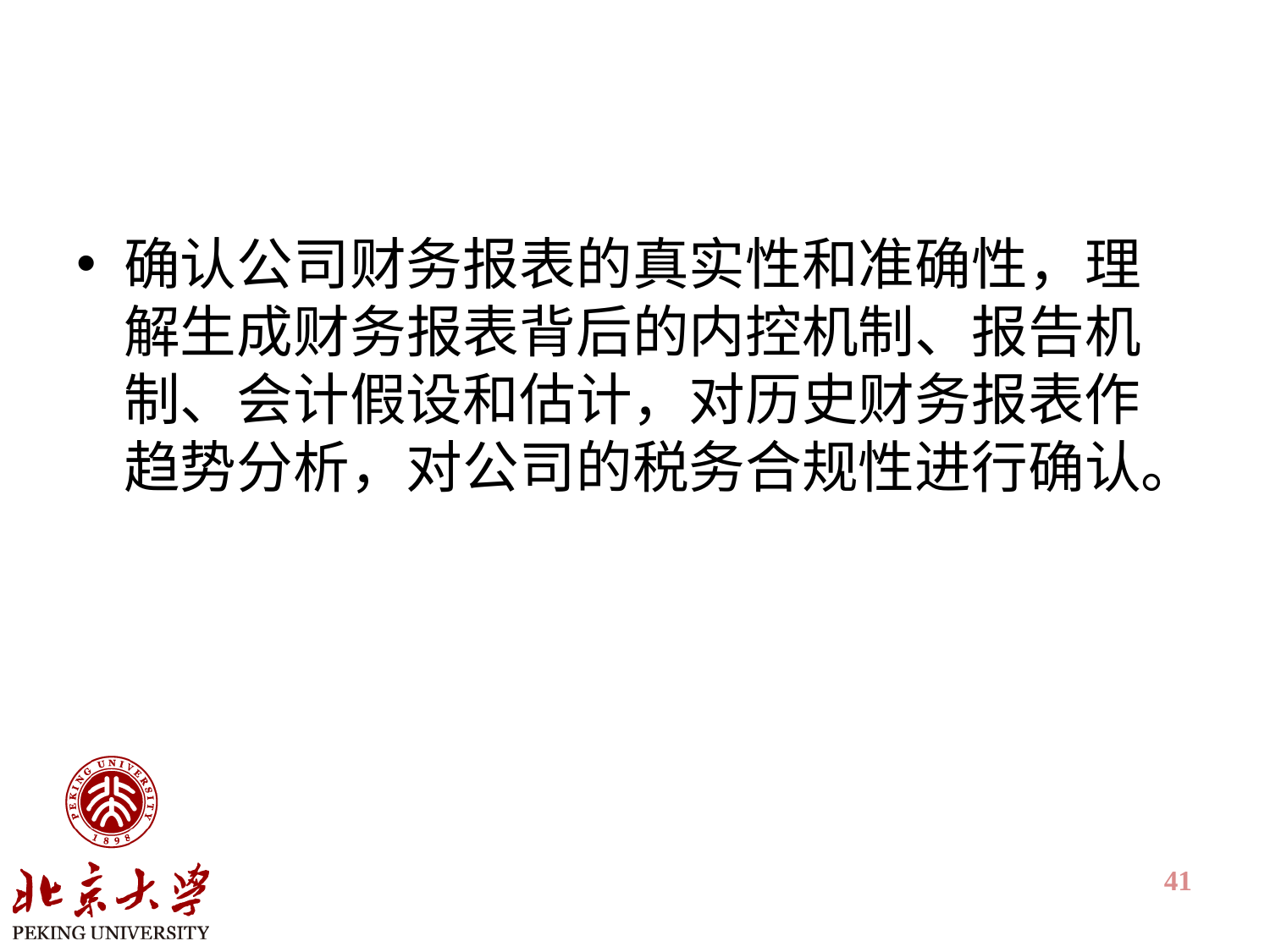

确认公司财务报表的真实性和准确性，理解生成财务报表背后的内控机制、报告机制、会计假设和估计，对历史财务报表作趋势分析，对公司的税务合规性进行确认。
41